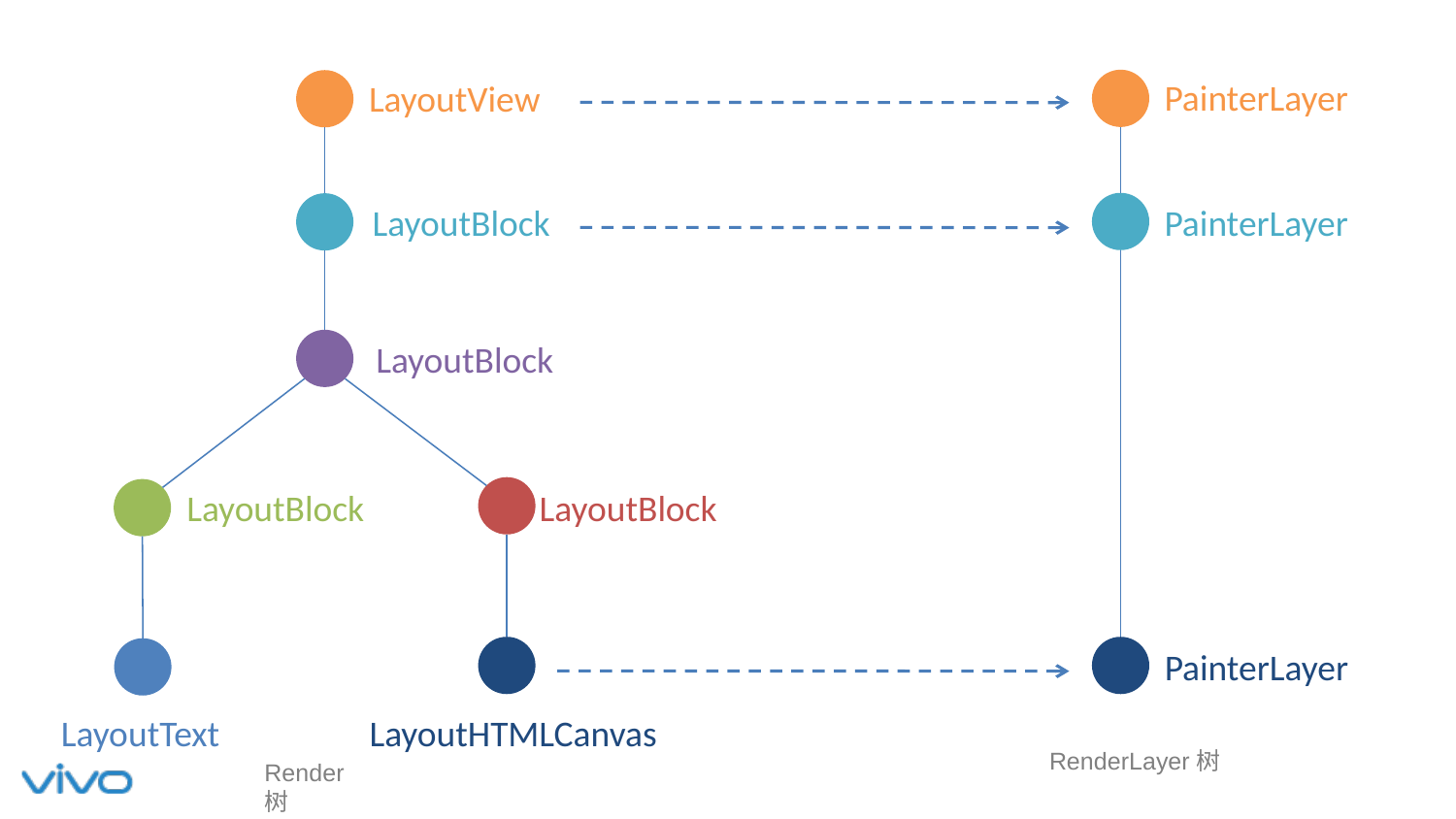

PainterLayer
LayoutView

PainterLayer

LayoutBlock

LayoutBlock

LayoutBlock
LayoutBlock

PainterLayer

LayoutText
LayoutHTMLCanvas
RenderLayer树
Render树